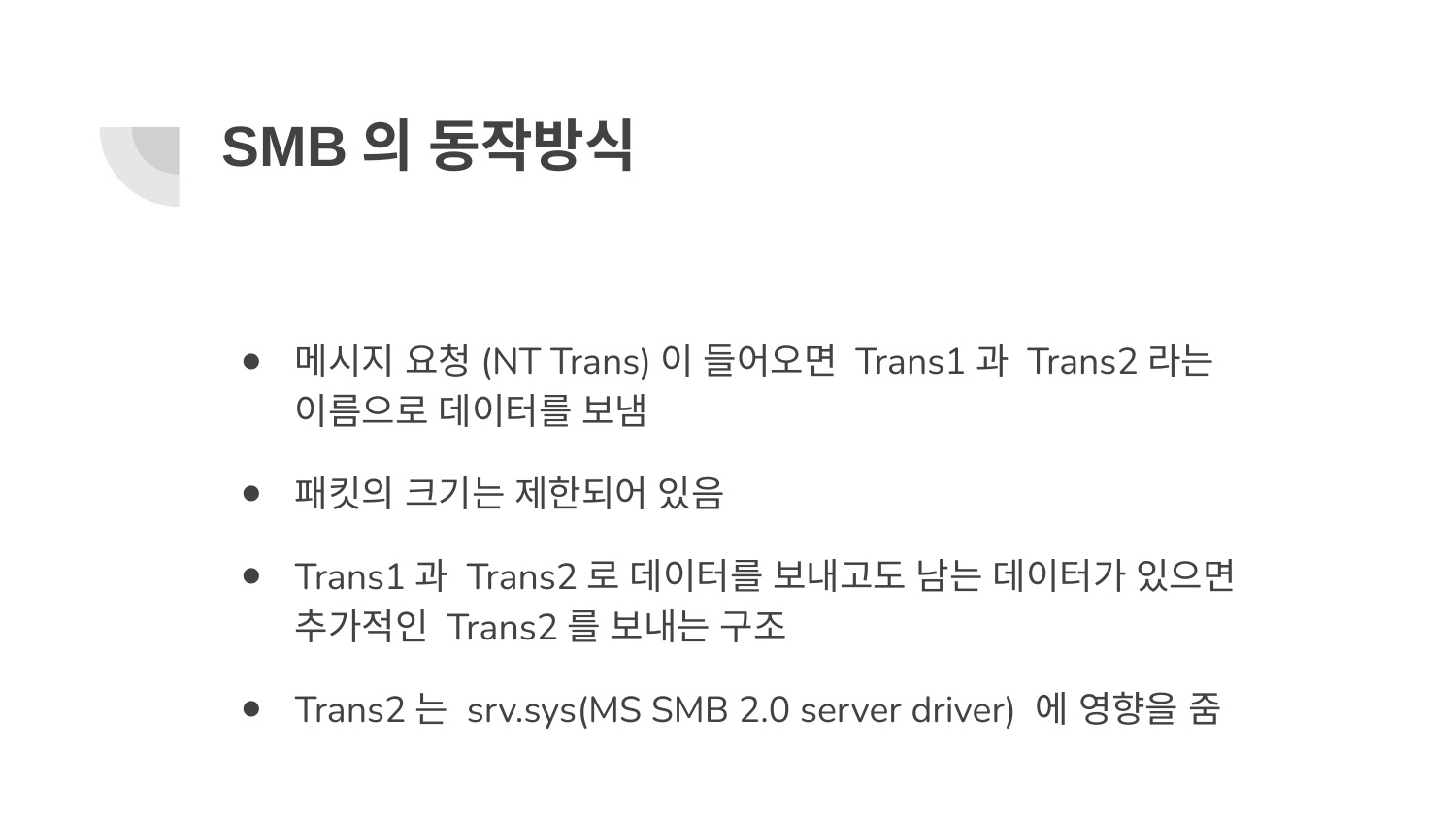

# SMB의 동작방식
메시지 요청(NT Trans)이 들어오면 Trans1과 Trans2라는 이름으로 데이터를 보냄
패킷의 크기는 제한되어 있음
Trans1과 Trans2로 데이터를 보내고도 남는 데이터가 있으면 추가적인 Trans2를 보내는 구조
Trans2는 srv.sys(MS SMB 2.0 server driver) 에 영향을 줌